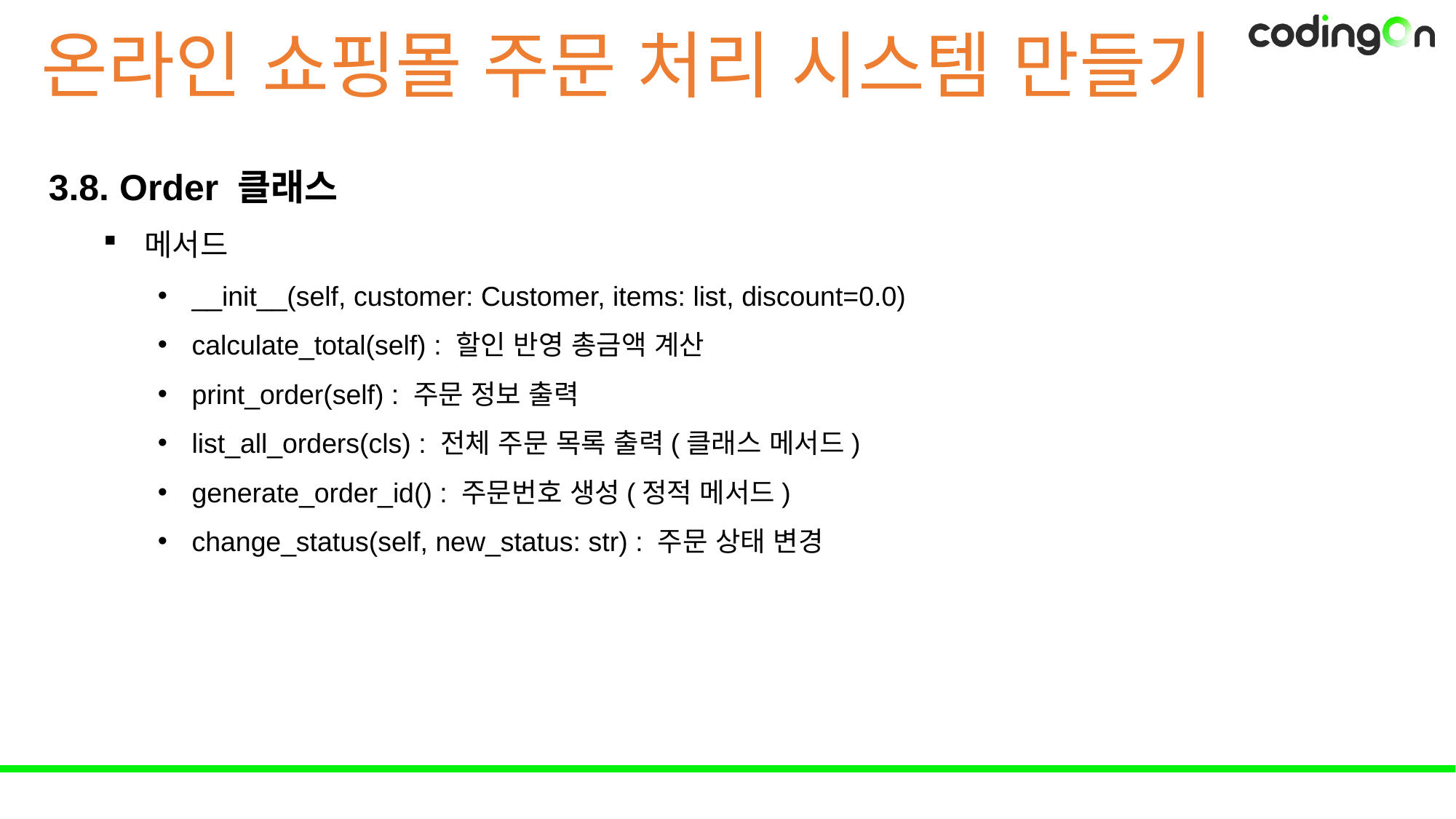

온라인 쇼핑몰 주문 처리 시스템 만들기
3.8. Order 클래스
메서드
__init__(self, customer: Customer, items: list, discount=0.0)
calculate_total(self) : 할인 반영 총금액 계산
print_order(self) : 주문 정보 출력
list_all_orders(cls) : 전체 주문 목록 출력(클래스 메서드)
generate_order_id() : 주문번호 생성(정적 메서드)
change_status(self, new_status: str) : 주문 상태 변경